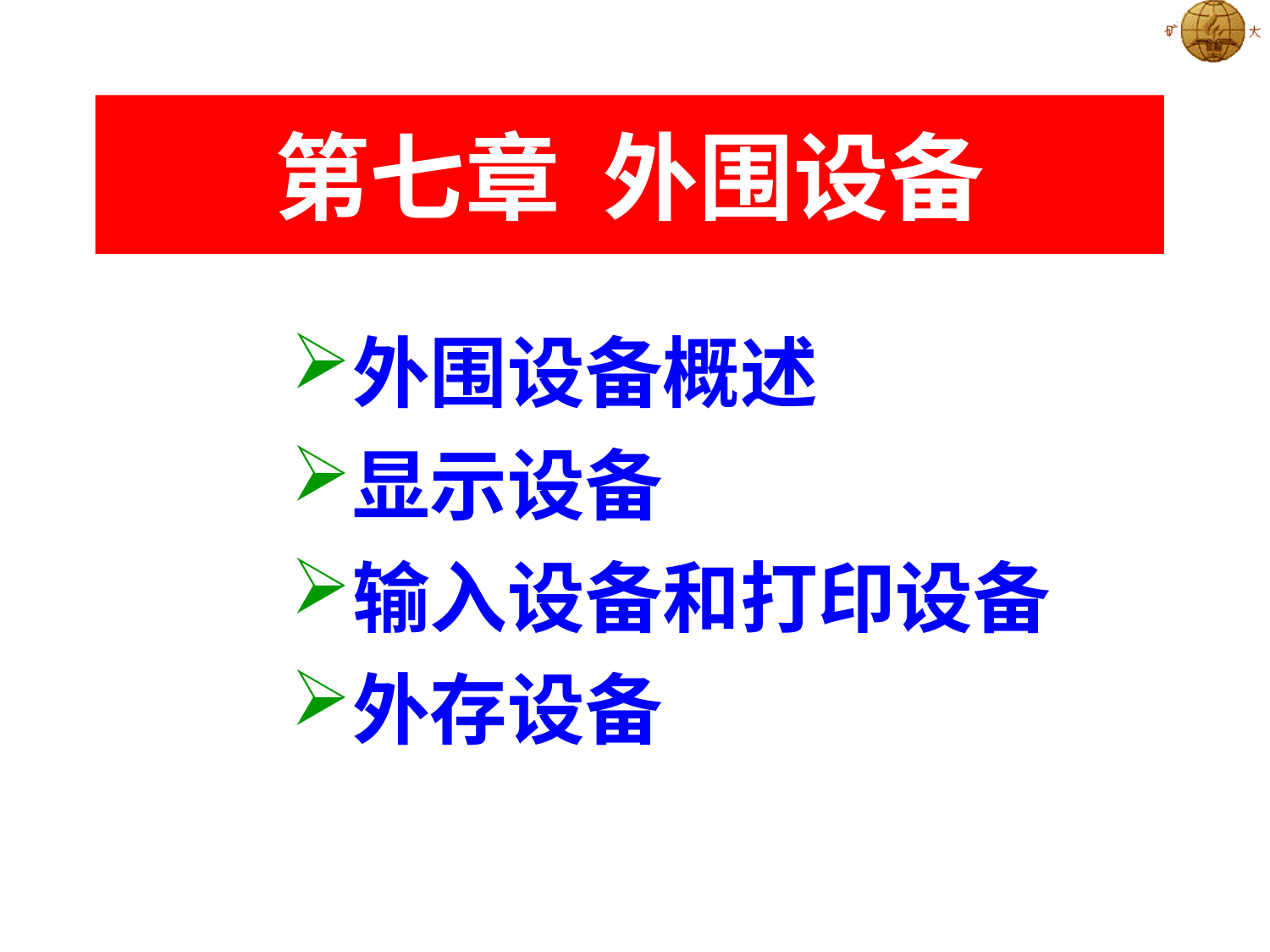

# 第七章  外围设备
外围设备概述
显示设备
输入设备和打印设备
外存设备